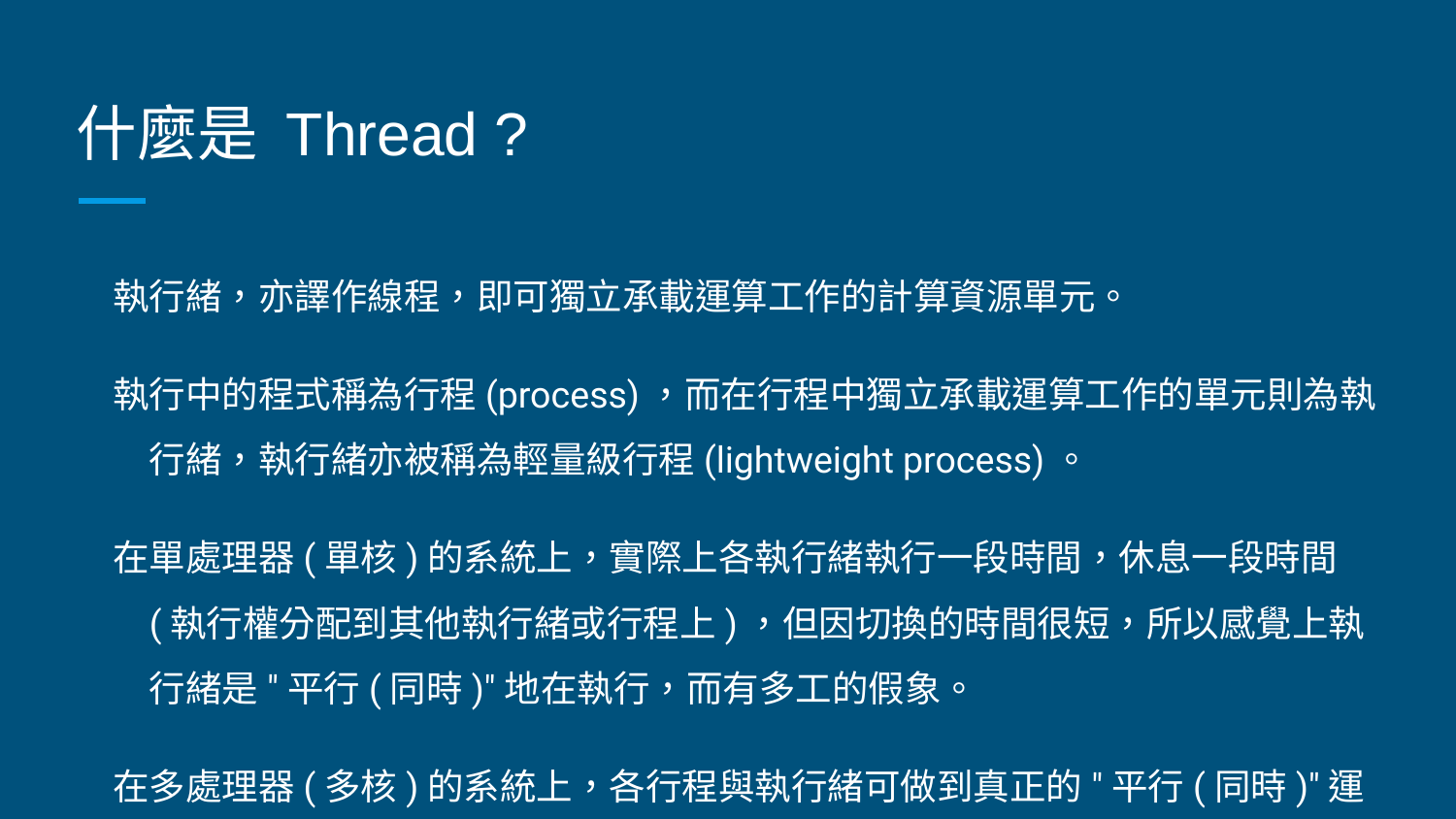

# 什麼是 Thread ?
執行緒，亦譯作線程，即可獨立承載運算工作的計算資源單元。
執行中的程式稱為行程(process)，而在行程中獨立承載運算工作的單元則為執行緒，執行緒亦被稱為輕量級行程(lightweight process)。
在單處理器(單核)的系統上，實際上各執行緒執行一段時間，休息一段時間(執行權分配到其他執行緒或行程上)，但因切換的時間很短，所以感覺上執行緒是"平行(同時)"地在執行，而有多工的假象。
在多處理器(多核)的系統上，各行程與執行緒可做到真正的"平行(同時)"運算。